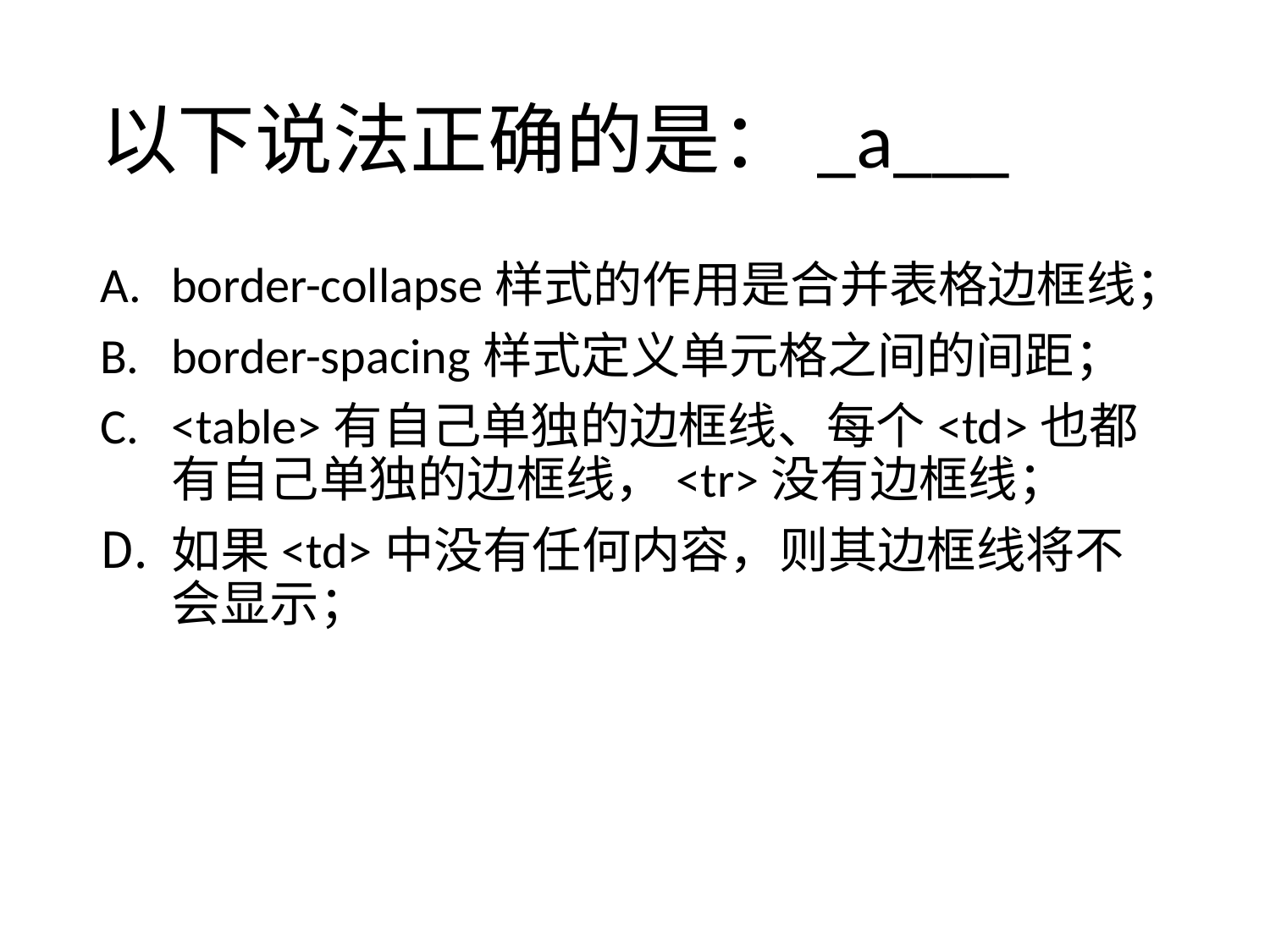

# 以下说法正确的是：_a___
border-collapse样式的作用是合并表格边框线；
border-spacing样式定义单元格之间的间距；
<table>有自己单独的边框线、每个<td>也都有自己单独的边框线，<tr>没有边框线；
如果<td>中没有任何内容，则其边框线将不会显示；